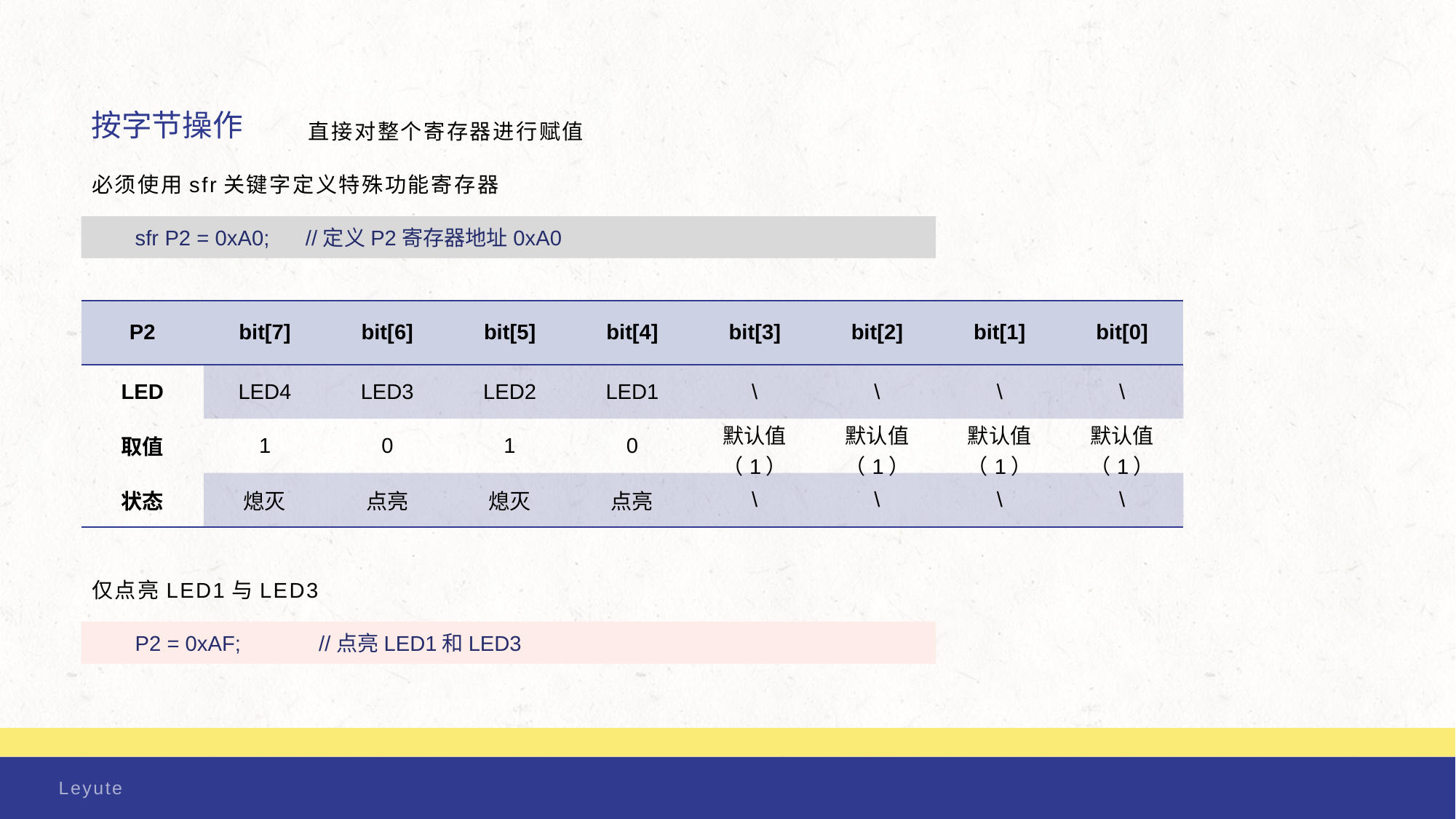

按字节操作
直接对整个寄存器进行赋值
必须使用sfr关键字定义特殊功能寄存器
sfr P2 = 0xA0;      //定义P2寄存器地址0xA0
| P2 | bit[7] | bit[6] | bit[5] | bit[4] | bit[3] | bit[2] | bit[1] | bit[0] |
| --- | --- | --- | --- | --- | --- | --- | --- | --- |
| LED | LED4 | LED3 | LED2 | LED1 | \ | \ | \ | \ |
| 取值 | 1 | 0 | 1 | 0 | 默认值（1） | 默认值（1） | 默认值（1） | 默认值（1） |
| 状态 | 熄灭 | 点亮 | 熄灭 | 点亮 | \ | \ | \ | \ |
仅点亮LED1与LED3
P2 = 0xAF;             //点亮LED1和LED3